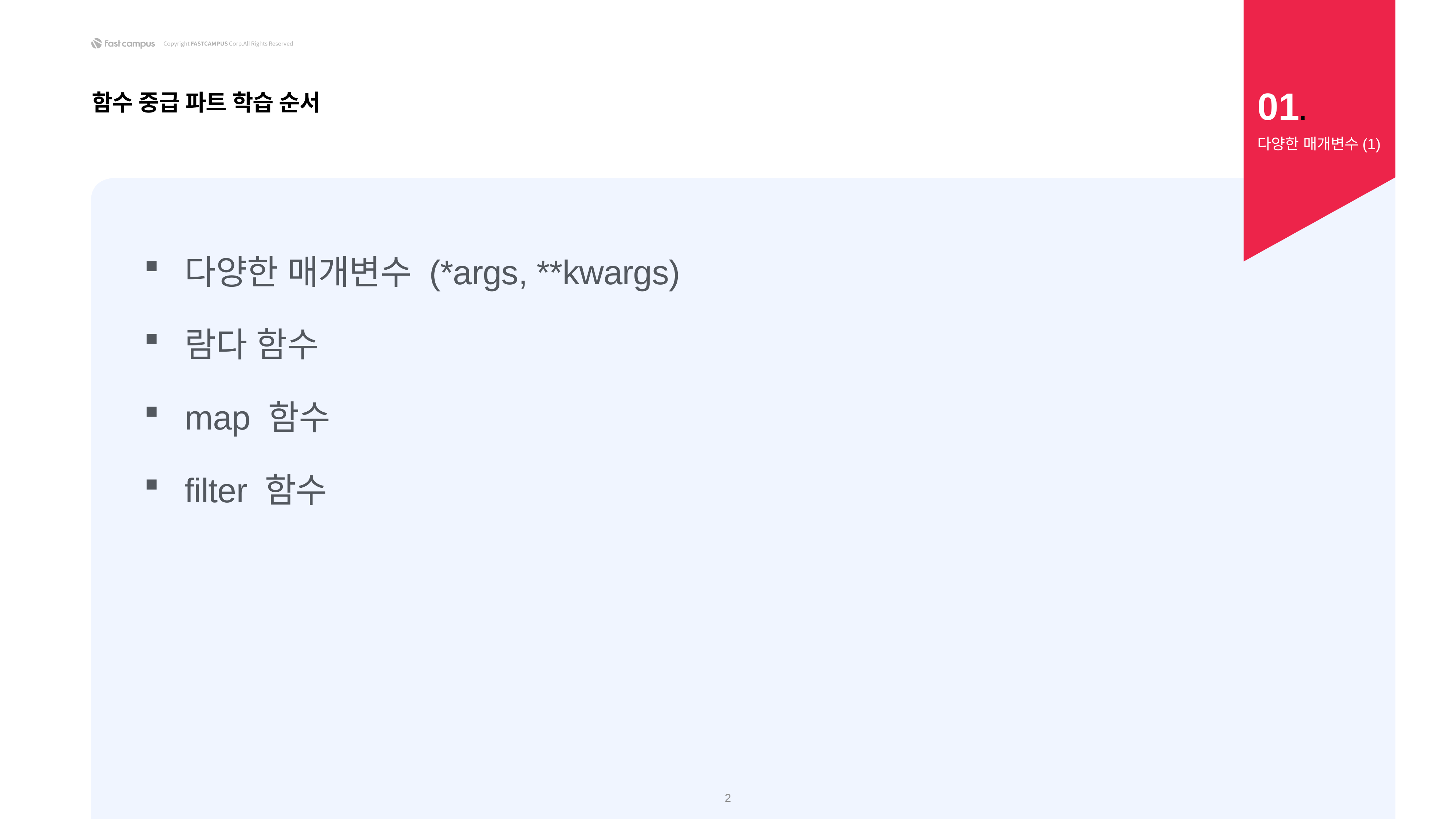

01.
함수 중급 파트 학습 순서
다양한 매개변수(1)
다양한 매개변수 (*args, **kwargs)
람다 함수
map 함수
filter 함수
2